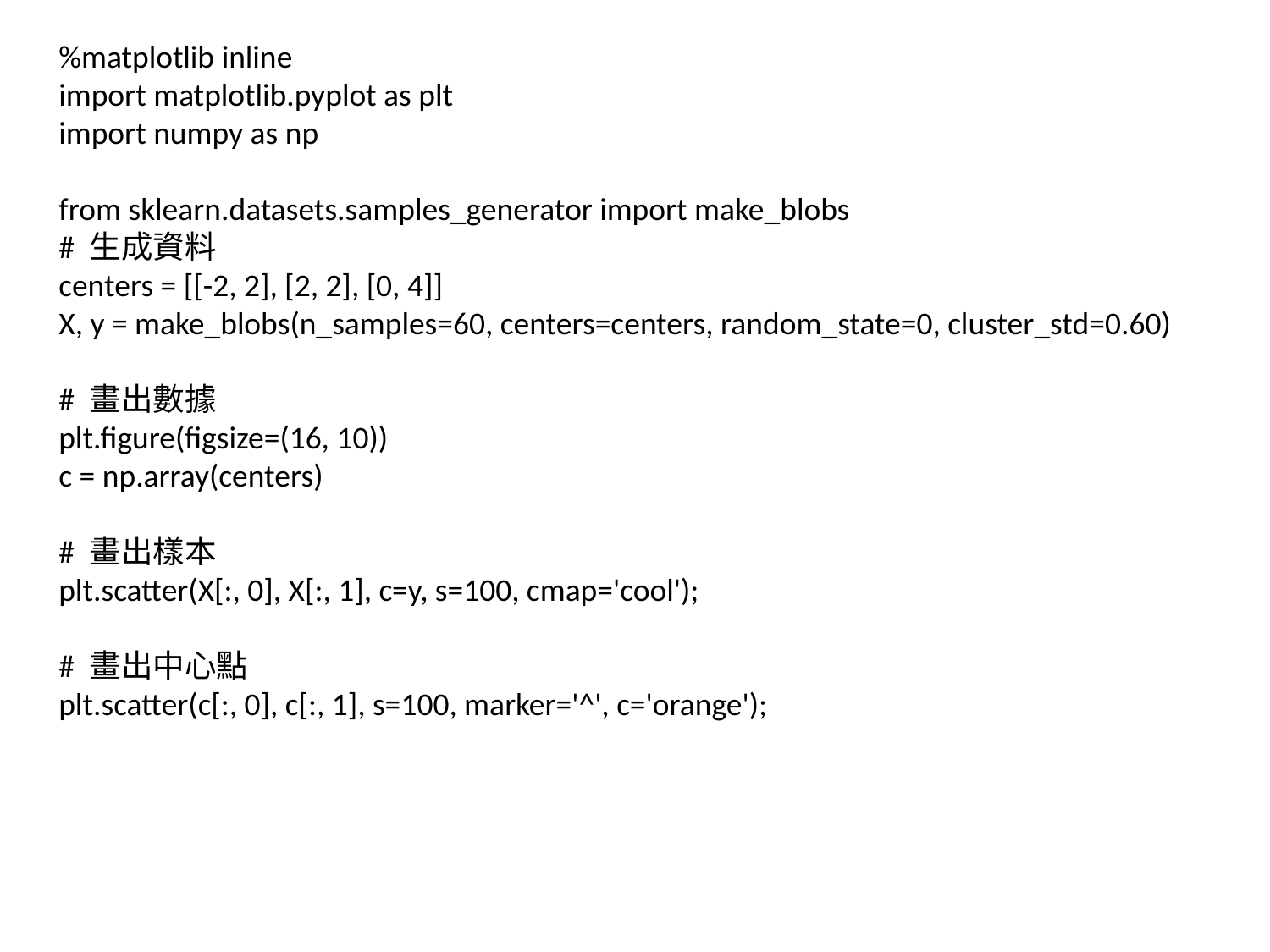

%matplotlib inline
import matplotlib.pyplot as plt
import numpy as np

from sklearn.datasets.samples_generator import make_blobs
# 生成資料
centers = [[-2, 2], [2, 2], [0, 4]]
X, y = make_blobs(n_samples=60, centers=centers, random_state=0, cluster_std=0.60)

# 畫出數據
plt.figure(figsize=(16, 10))
c = np.array(centers)

# 畫出樣本
plt.scatter(X[:, 0], X[:, 1], c=y, s=100, cmap='cool');

# 畫出中心點
plt.scatter(c[:, 0], c[:, 1], s=100, marker='^', c='orange');